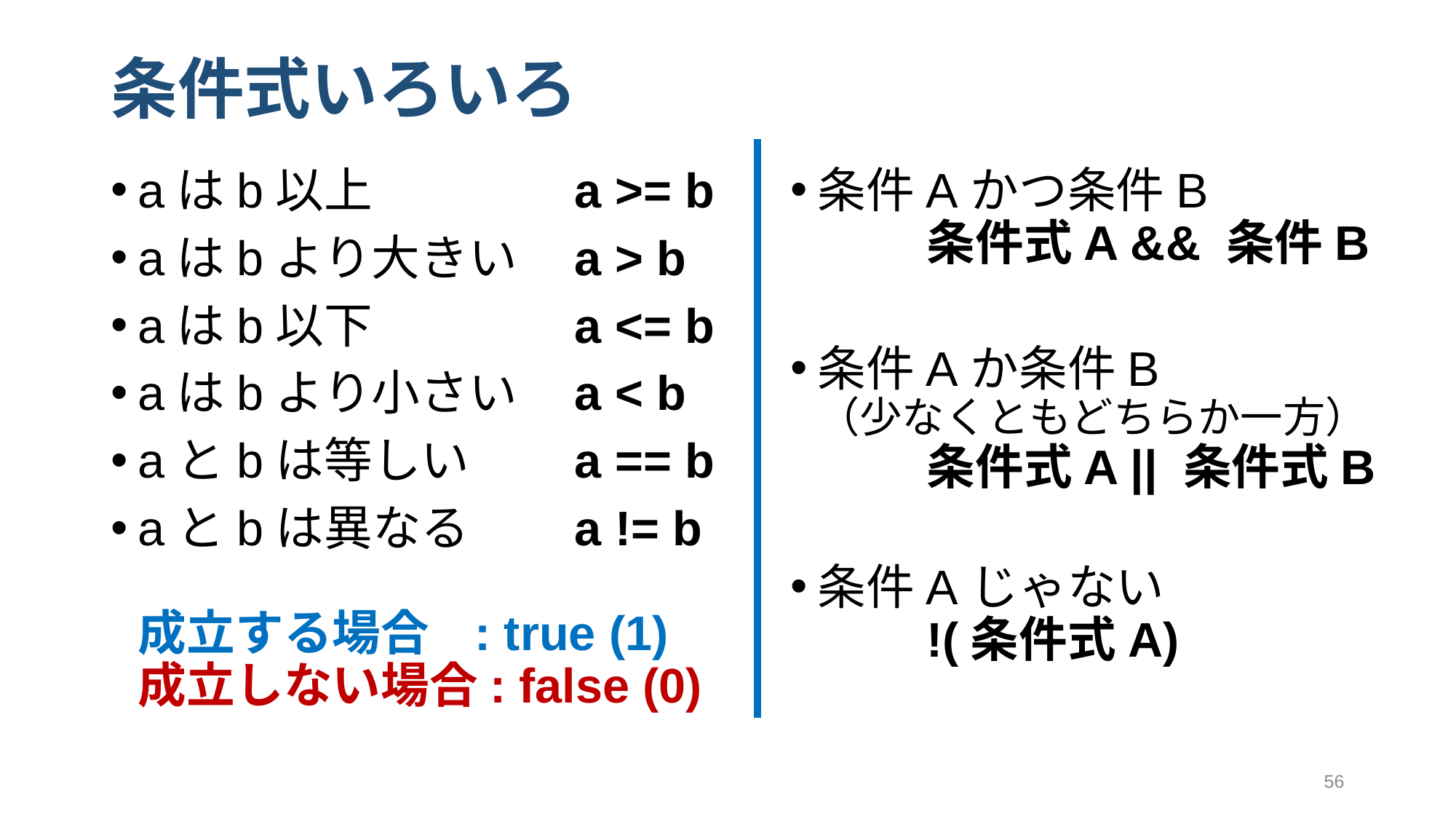

# 条件式いろいろ
条件Aかつ条件B
	条件式A && 条件B
条件Aか条件B
（少なくともどちらか一方）
	条件式A || 条件式B
条件Aじゃない
	!(条件式A)
aはb以上		a >= b
aはbより大きい	a > b
aはb以下		a <= b
aはbより小さい	a < b
aとbは等しい	a == b
aとbは異なる	a != b
成立する場合   : true (1)
成立しない場合: false (0)
56